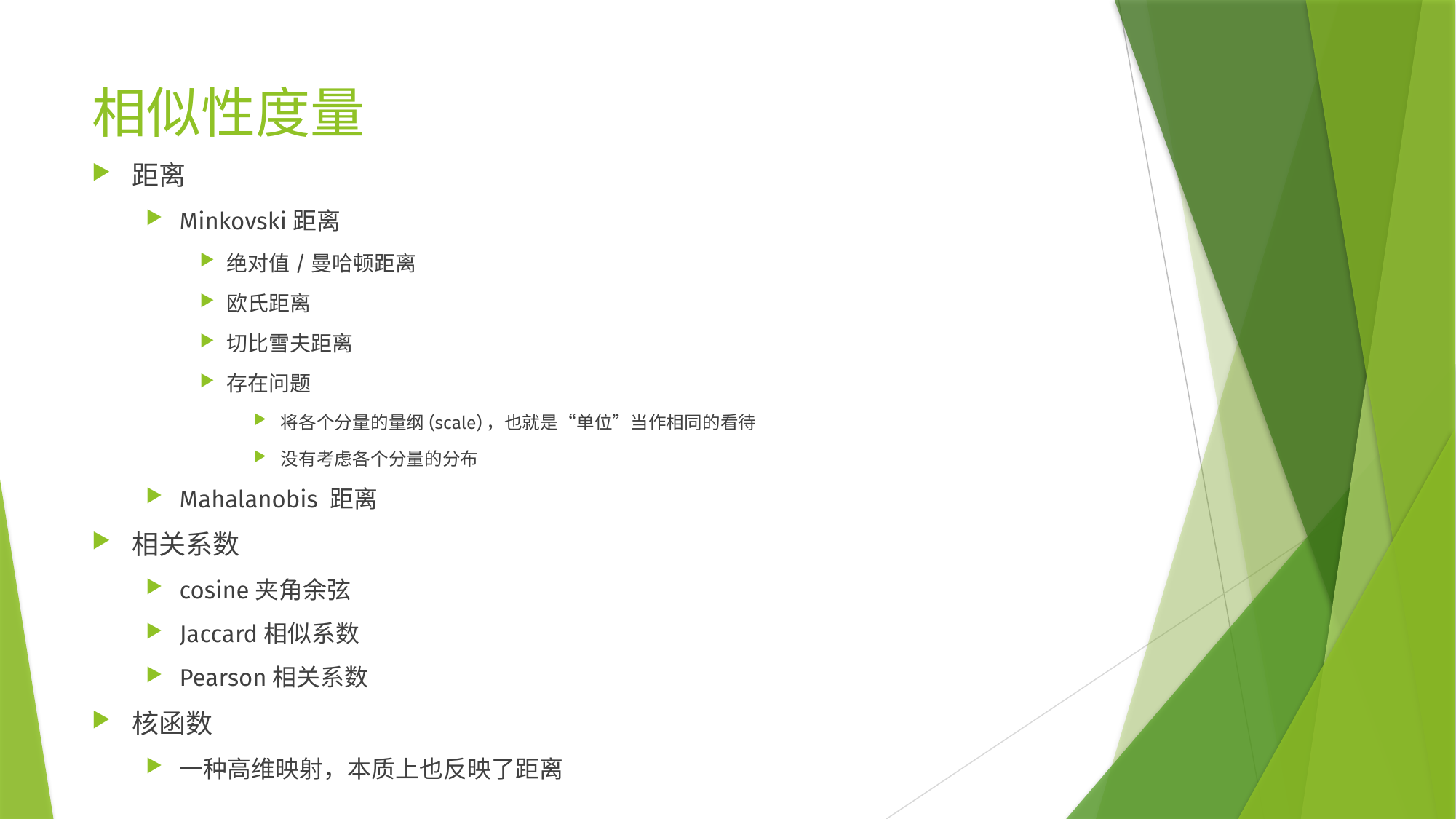

# 相似性度量
距离
Minkovski距离
绝对值/曼哈顿距离
欧氏距离
切比雪夫距离
存在问题
将各个分量的量纲(scale)，也就是“单位”当作相同的看待
没有考虑各个分量的分布
Mahalanobis 距离
相关系数
cosine夹角余弦
Jaccard相似系数
Pearson相关系数
核函数
一种高维映射，本质上也反映了距离